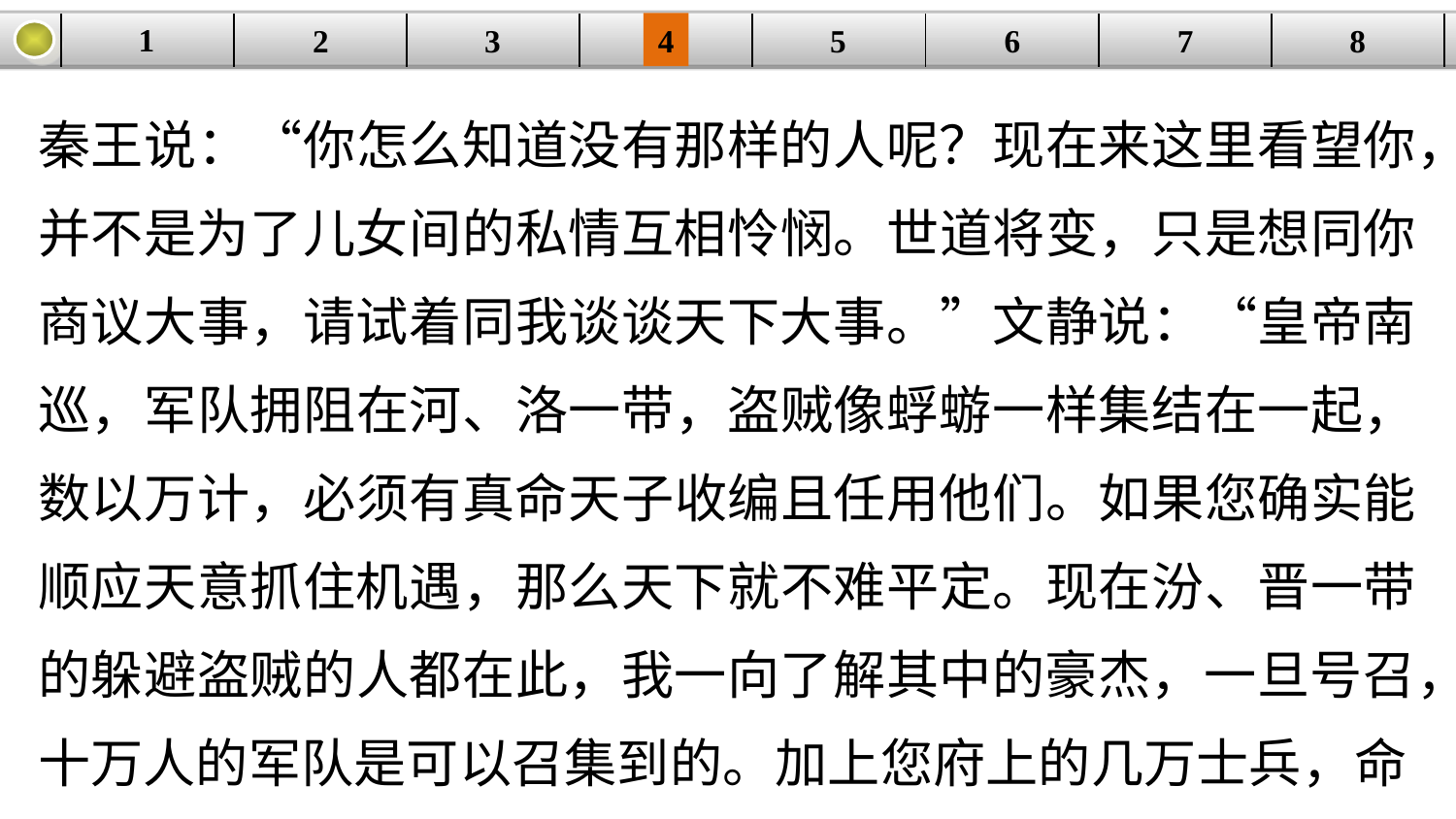

1
3
4
5
6
8
2
|  |  |  |  |  |  |  |  |
| --- | --- | --- | --- | --- | --- | --- | --- |
7

秦王说：“你怎么知道没有那样的人呢？现在来这里看望你，并不是为了儿女间的私情互相怜悯。世道将变，只是想同你商议大事，请试着同我谈谈天下大事。”文静说：“皇帝南巡，军队拥阻在河、洛一带，盗贼像蜉蝣一样集结在一起，数以万计，必须有真命天子收编且任用他们。如果您确实能顺应天意抓住机遇，那么天下就不难平定。现在汾、晋一带的躲避盗贼的人都在此，我一向了解其中的豪杰，一旦号召，十万人的军队是可以召集到的。加上您府上的几万士兵，命